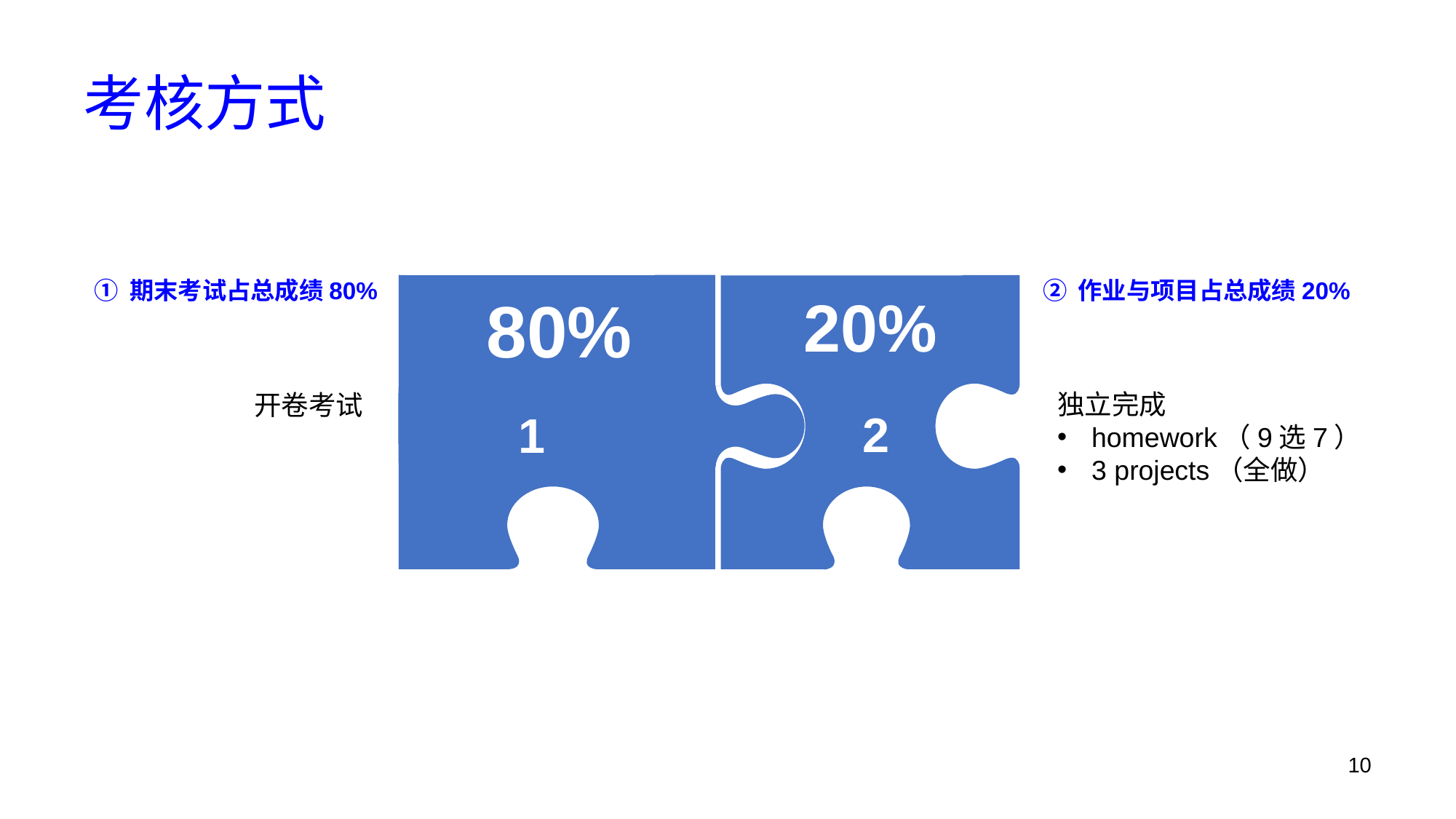

# 考核方式
① 期末考试占总成绩80%

② 作业与项目占总成绩20%
80%
20%
独立完成
homework（9选7）
3 projects（全做）
开卷考试
2
1
10